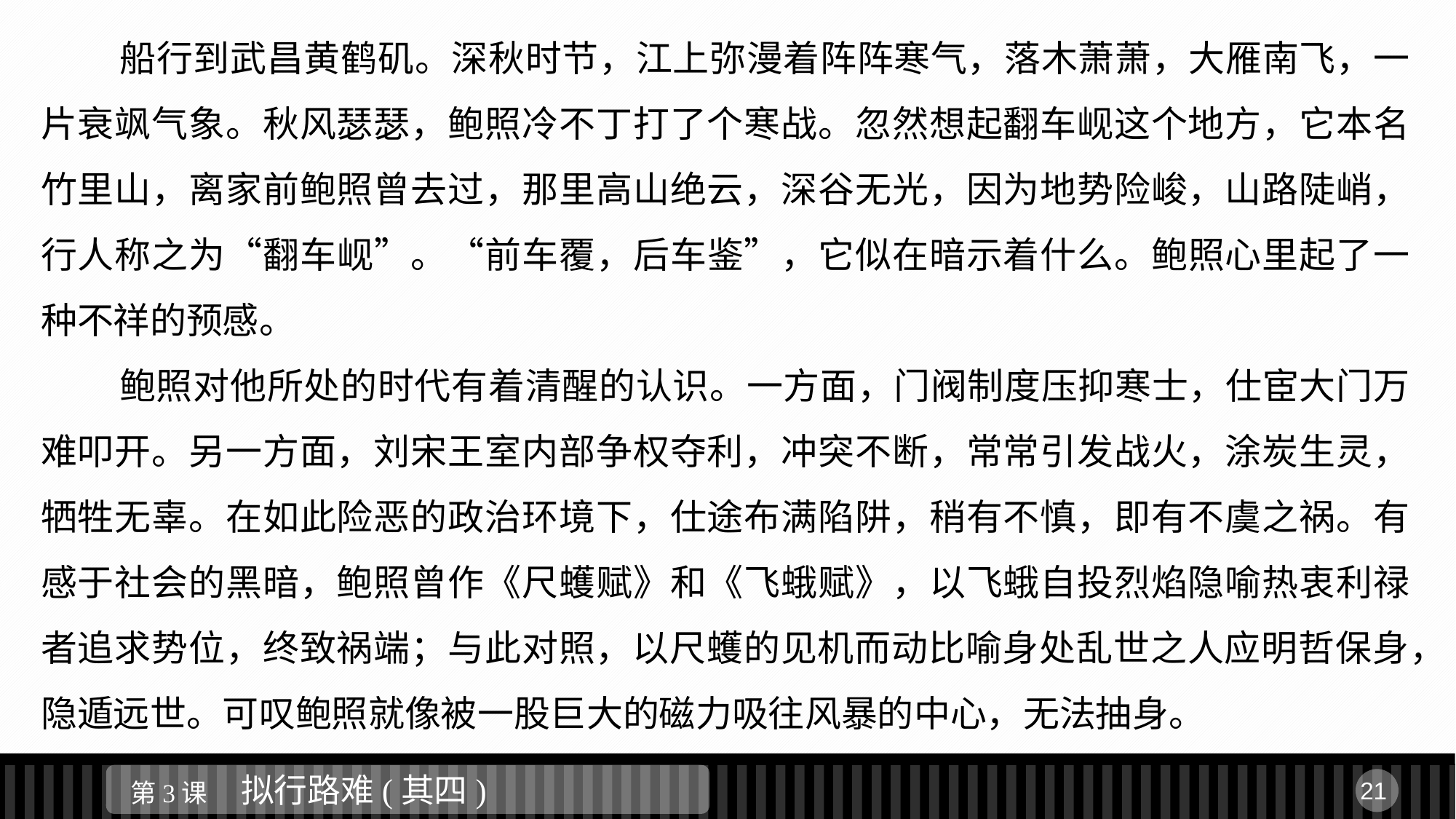

船行到武昌黄鹤矶。深秋时节，江上弥漫着阵阵寒气，落木萧萧，大雁南飞，一片衰飒气象。秋风瑟瑟，鲍照冷不丁打了个寒战。忽然想起翻车岘这个地方，它本名竹里山，离家前鲍照曾去过，那里高山绝云，深谷无光，因为地势险峻，山路陡峭，行人称之为“翻车岘”。“前车覆，后车鉴”，它似在暗示着什么。鲍照心里起了一种不祥的预感。
        鲍照对他所处的时代有着清醒的认识。一方面，门阀制度压抑寒士，仕宦大门万难叩开。另一方面，刘宋王室内部争权夺利，冲突不断，常常引发战火，涂炭生灵，牺牲无辜。在如此险恶的政治环境下，仕途布满陷阱，稍有不慎，即有不虞之祸。有感于社会的黑暗，鲍照曾作《尺蠖赋》和《飞蛾赋》，以飞蛾自投烈焰隐喻热衷利禄者追求势位，终致祸端；与此对照，以尺蠖的见机而动比喻身处乱世之人应明哲保身，隐遁远世。可叹鲍照就像被一股巨大的磁力吸往风暴的中心，无法抽身。